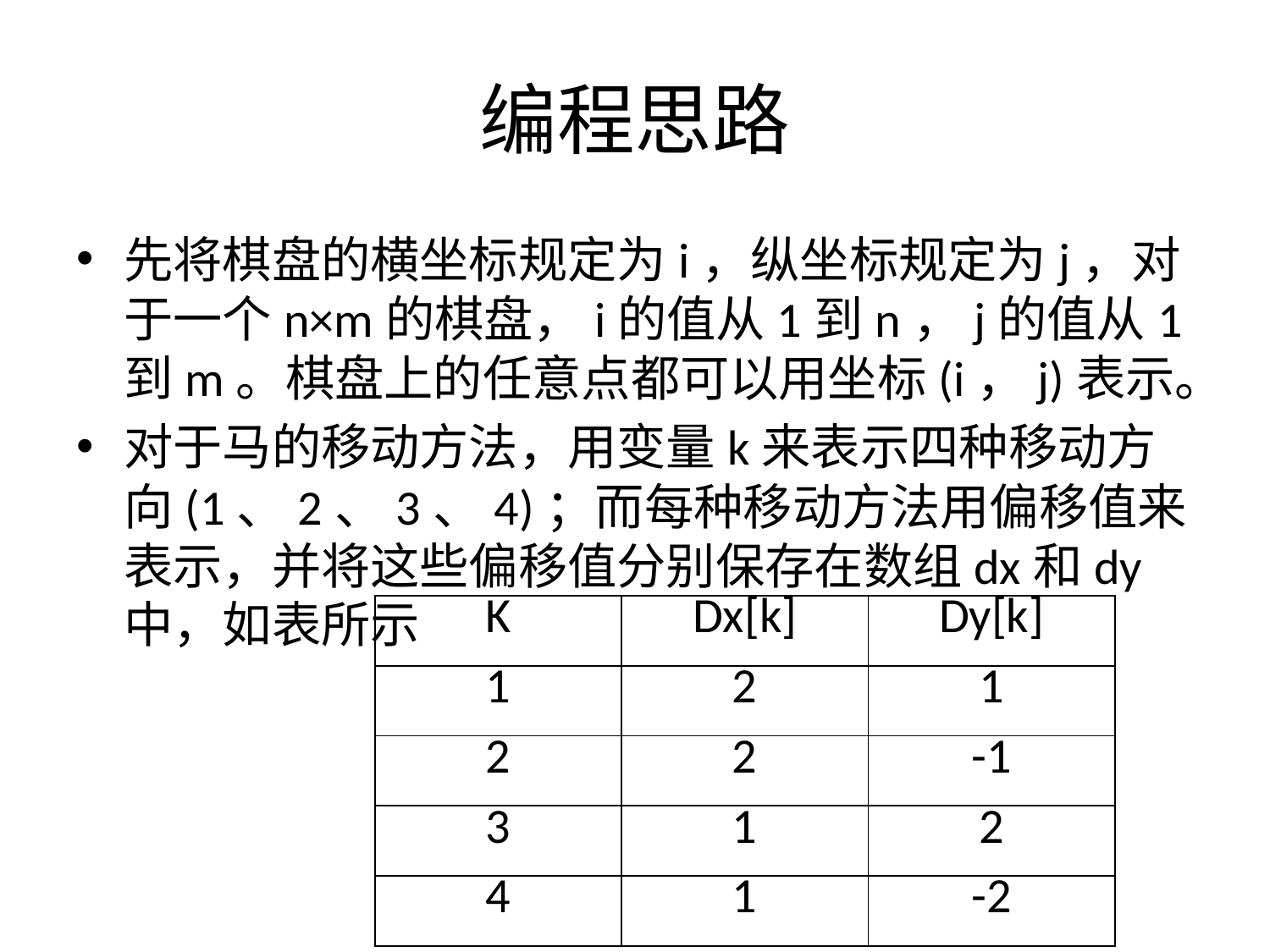

# 编程思路
先将棋盘的横坐标规定为i，纵坐标规定为j，对于一个n×m的棋盘，i的值从1到n，j的值从1到m。棋盘上的任意点都可以用坐标(i，j)表示。
对于马的移动方法，用变量k来表示四种移动方向(1、2、3、4)；而每种移动方法用偏移值来表示，并将这些偏移值分别保存在数组dx和dy中，如表所示

| K | Dx[k] | Dy[k] |
| --- | --- | --- |
| 1 | 2 | 1 |
| 2 | 2 | -1 |
| 3 | 1 | 2 |
| 4 | 1 | -2 |